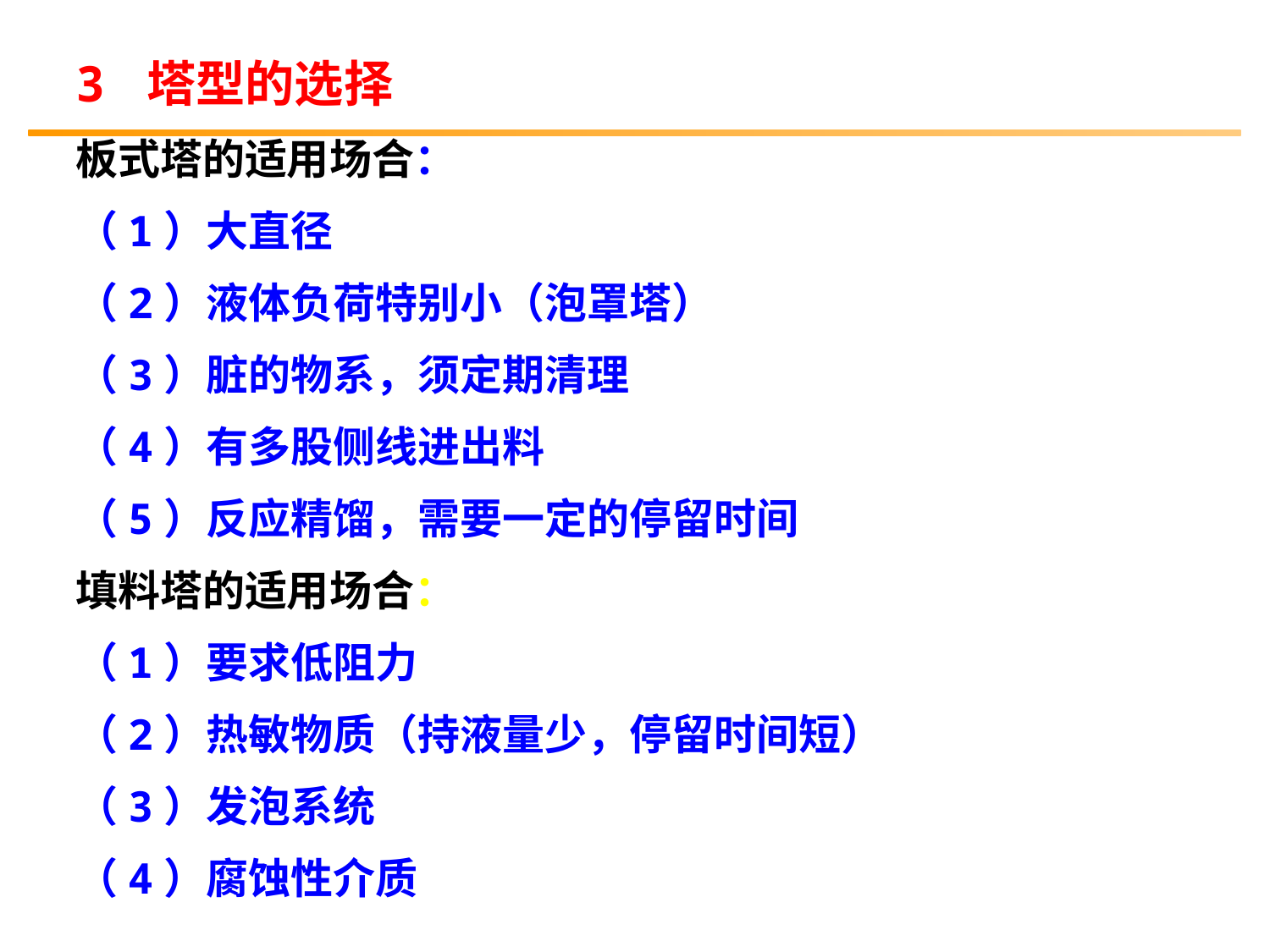

3 塔型的选择
板式塔的适用场合：
（1）大直径
（2）液体负荷特别小（泡罩塔）
（3）脏的物系，须定期清理
（4）有多股侧线进出料
（5）反应精馏，需要一定的停留时间
填料塔的适用场合：
（1）要求低阻力
（2）热敏物质（持液量少，停留时间短）
（3）发泡系统
（4）腐蚀性介质